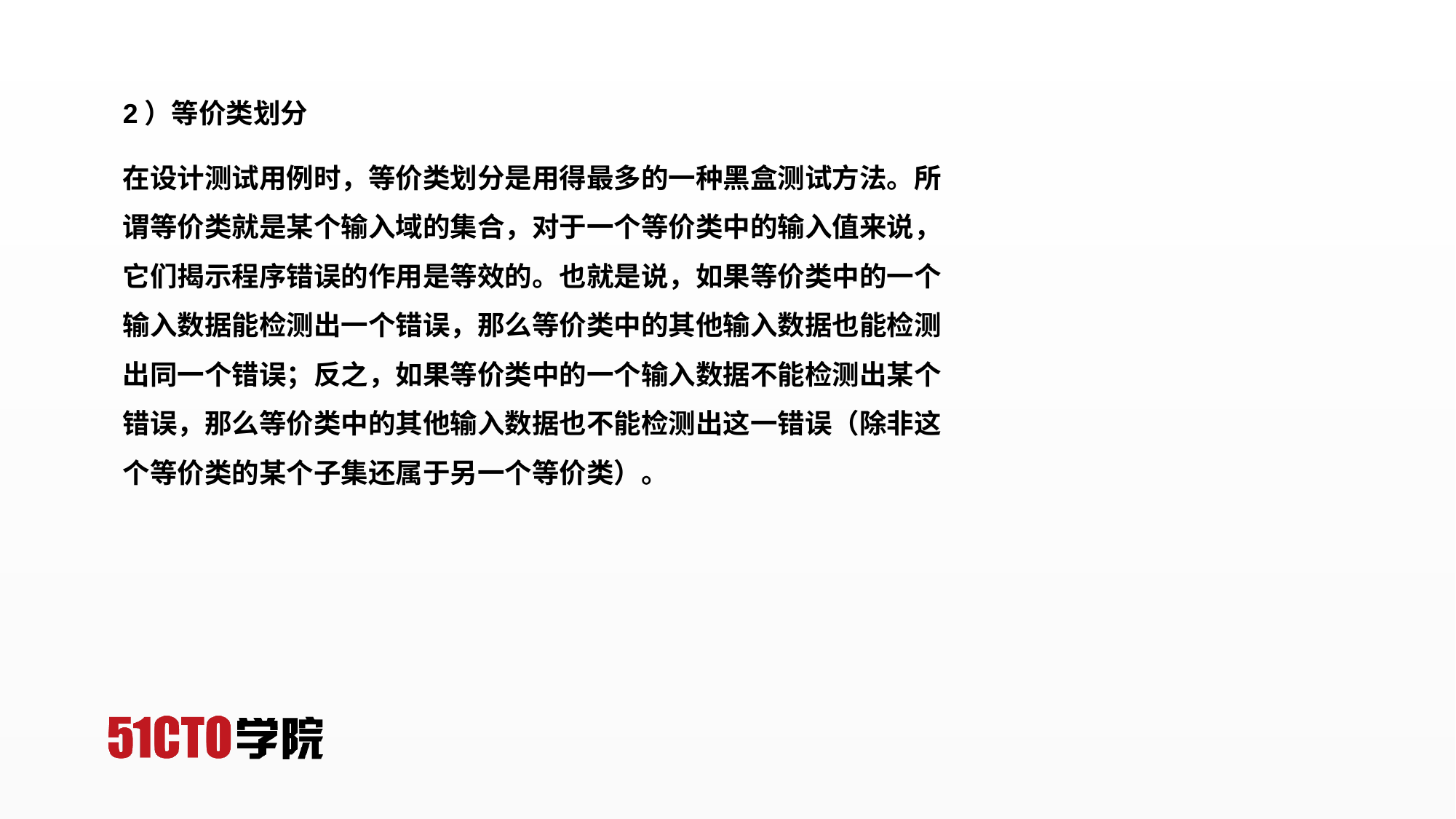

2）等价类划分
在设计测试用例时，等价类划分是用得最多的一种黑盒测试方法。所谓等价类就是某个输入域的集合，对于一个等价类中的输入值来说，它们揭示程序错误的作用是等效的。也就是说，如果等价类中的一个输入数据能检测出一个错误，那么等价类中的其他输入数据也能检测出同一个错误；反之，如果等价类中的一个输入数据不能检测出某个错误，那么等价类中的其他输入数据也不能检测出这一错误（除非这个等价类的某个子集还属于另一个等价类）。